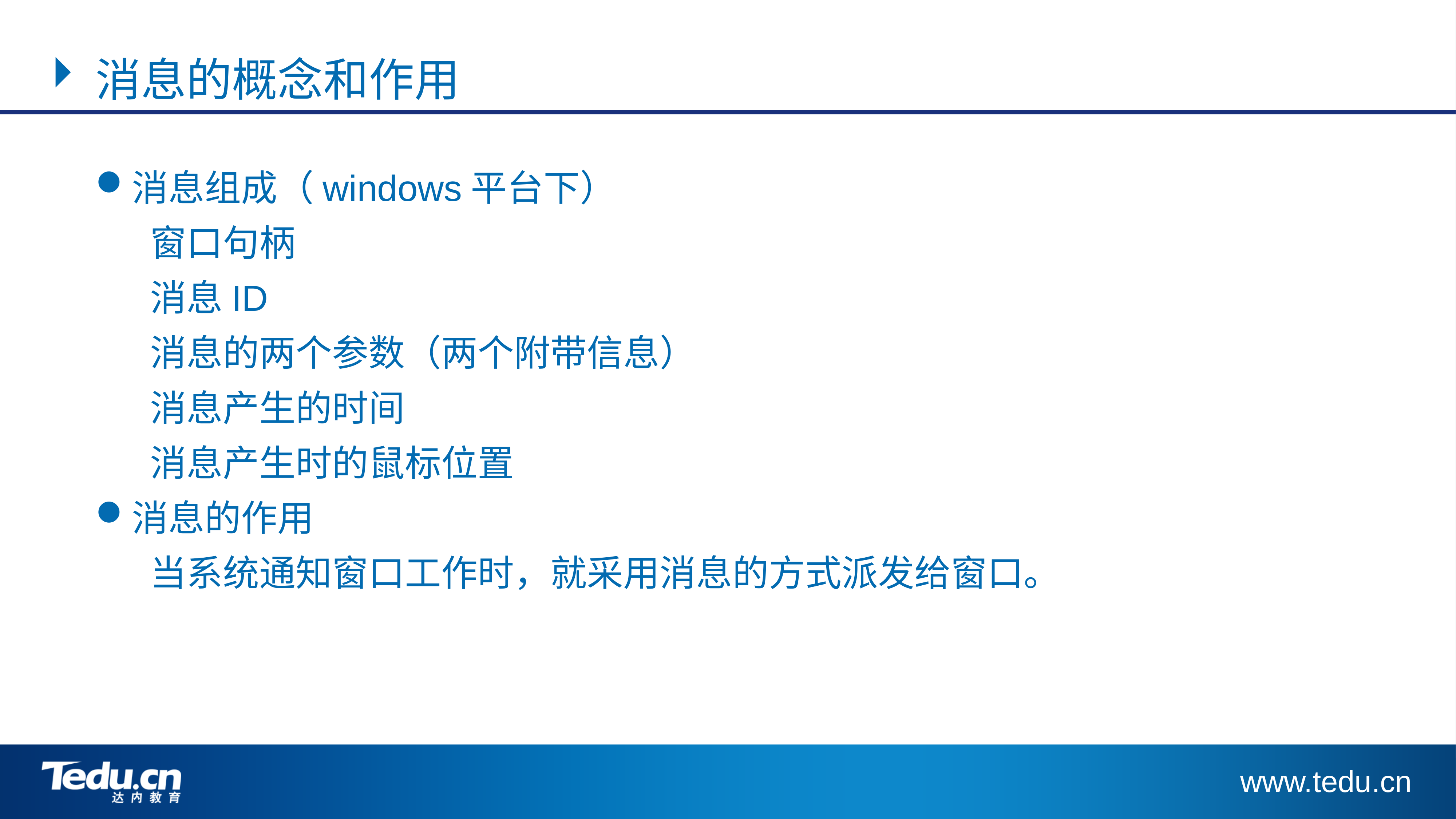

消息的概念和作用
消息组成（windows平台下）
	窗口句柄
	消息ID
	消息的两个参数（两个附带信息）
	消息产生的时间
	消息产生时的鼠标位置
消息的作用
	当系统通知窗口工作时，就采用消息的方式派发给窗口。